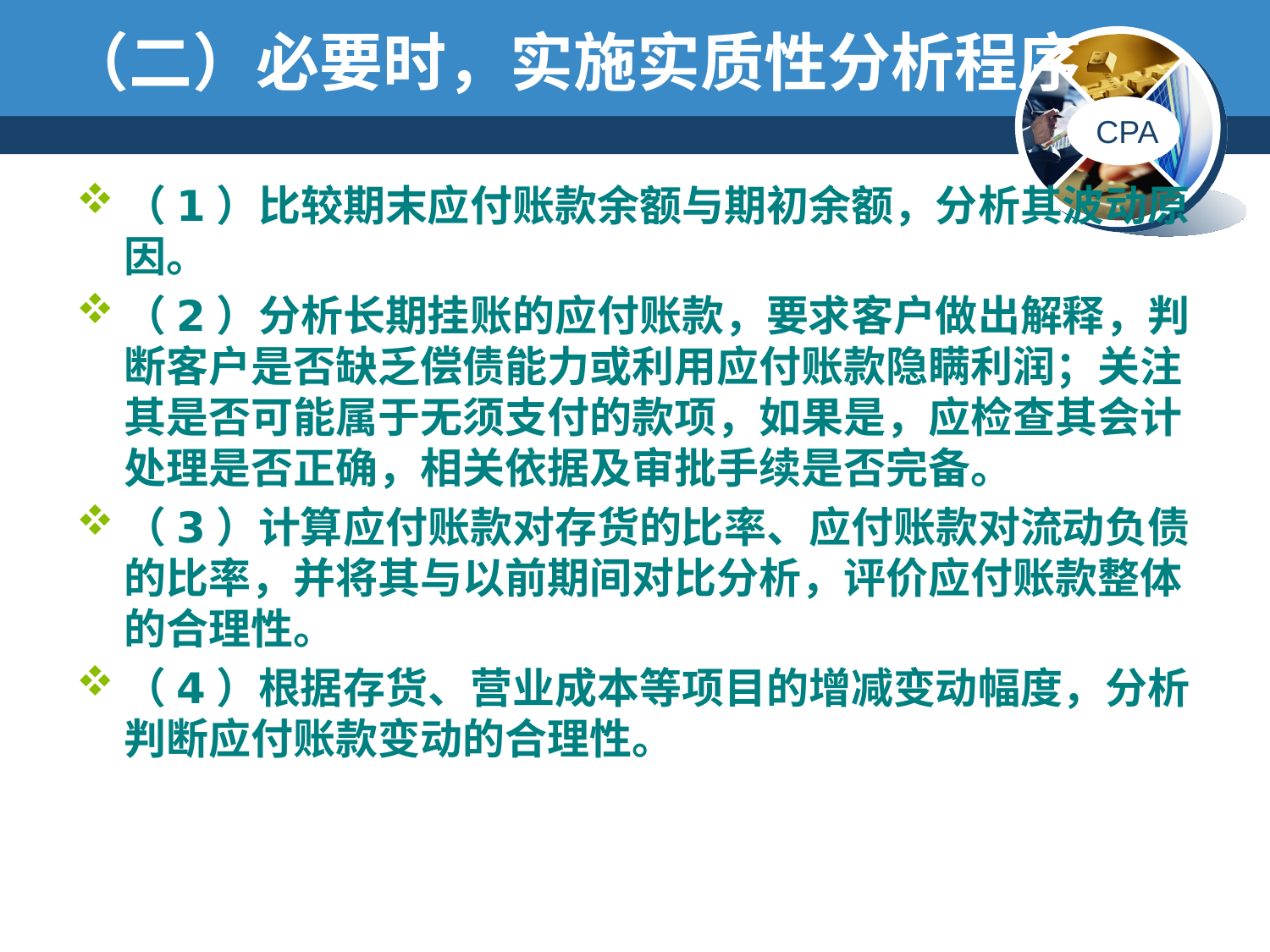

# （二）必要时，实施实质性分析程序
（1）比较期末应付账款余额与期初余额，分析其波动原因。
（2）分析长期挂账的应付账款，要求客户做出解释，判断客户是否缺乏偿债能力或利用应付账款隐瞒利润；关注其是否可能属于无须支付的款项，如果是，应检查其会计处理是否正确，相关依据及审批手续是否完备。
（3）计算应付账款对存货的比率、应付账款对流动负债的比率，并将其与以前期间对比分析，评价应付账款整体的合理性。
（4）根据存货、营业成本等项目的增减变动幅度，分析判断应付账款变动的合理性。